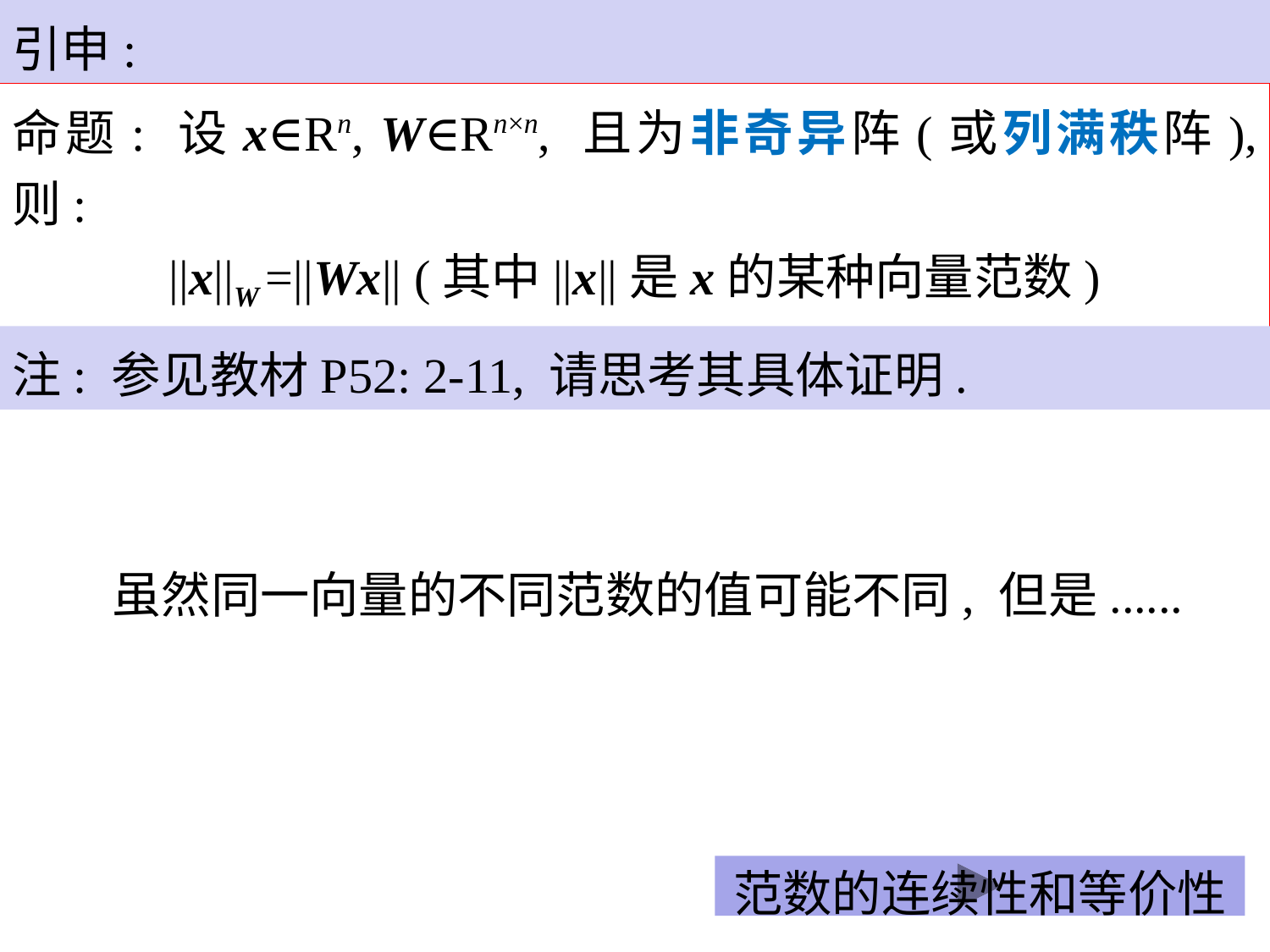

引申:
命题: 设x∈Rn, W∈Rn×n, 且为非奇异阵(或列满秩阵), 则:
||x||W =||Wx|| (其中||x||是x的某种向量范数)
必为向量范数.
注: 参见教材P52: 2-11, 请思考其具体证明.
        虽然同一向量的不同范数的值可能不同, 但是......
范数的连续性和等价性